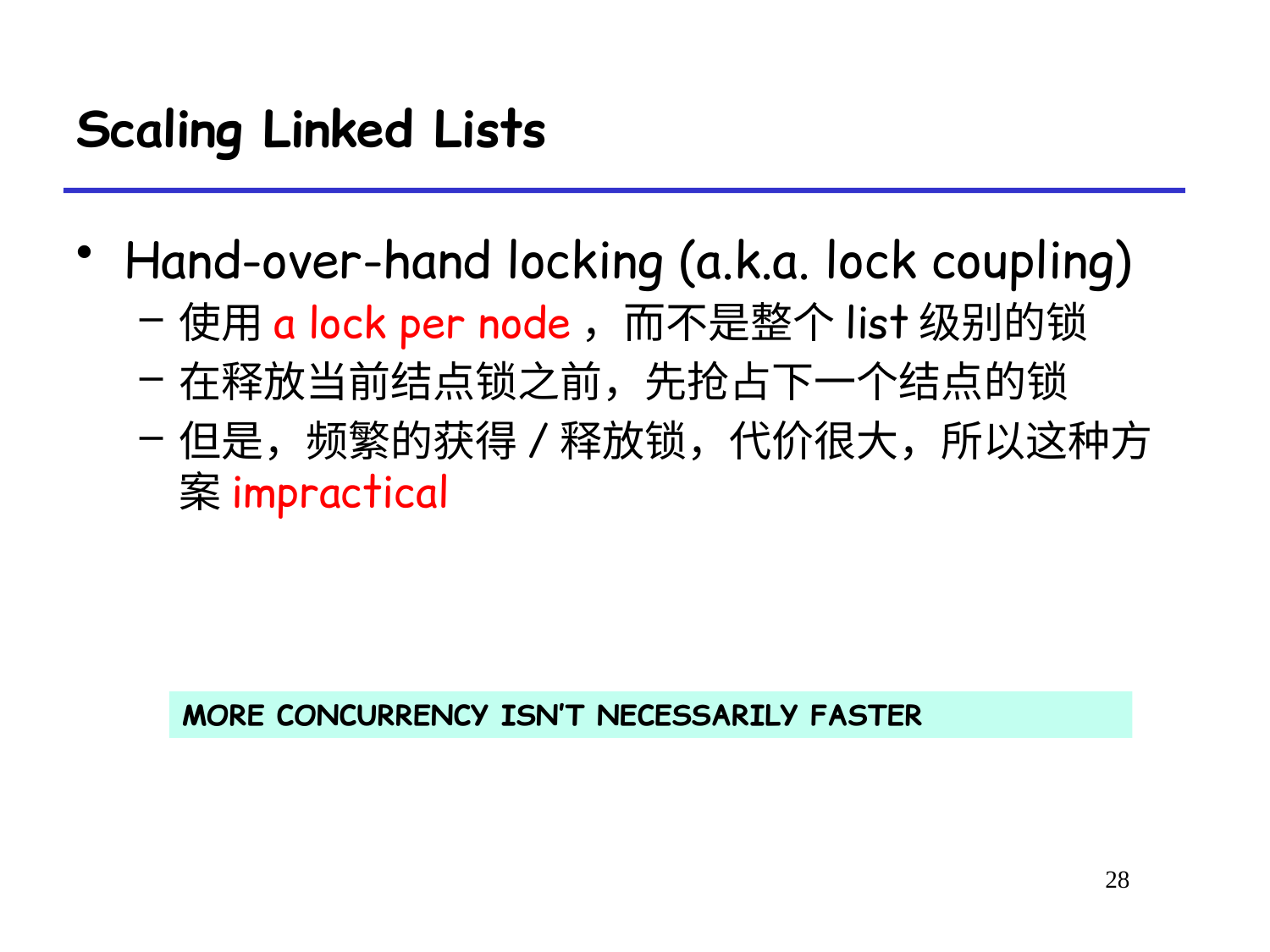

# Scaling Linked Lists
Hand-over-hand locking (a.k.a. lock coupling)
使用a lock per node，而不是整个list级别的锁
在释放当前结点锁之前，先抢占下一个结点的锁
但是，频繁的获得/释放锁，代价很大，所以这种方案impractical
MORE CONCURRENCY ISN’T NECESSARILY FASTER
28